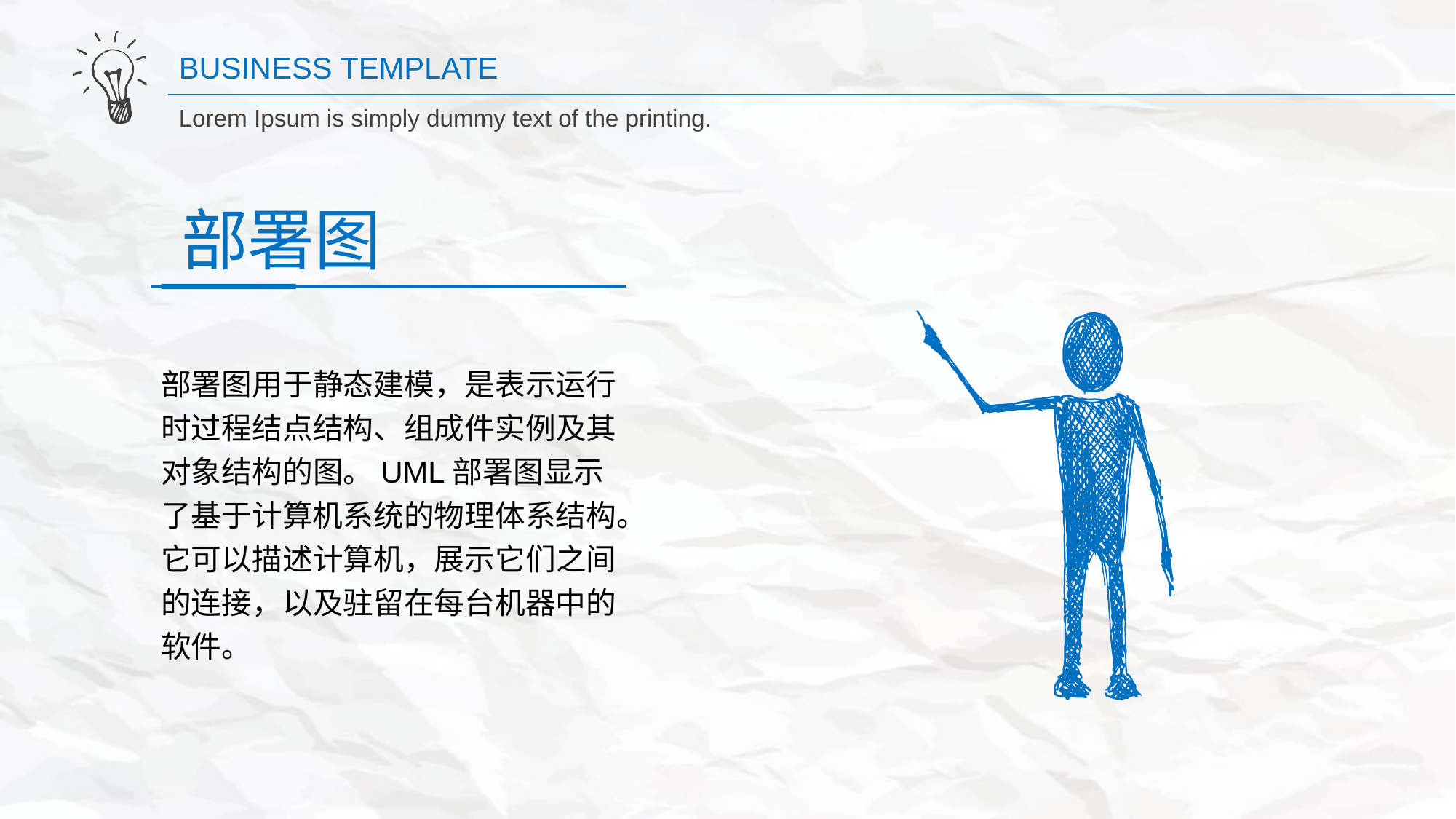

BUSINESS TEMPLATE
Lorem Ipsum is simply dummy text of the printing.
部署图

部署图用于静态建模，是表示运行时过程结点结构、组成件实例及其对象结构的图。UML部署图显示了基于计算机系统的物理体系结构。它可以描述计算机，展示它们之间的连接，以及驻留在每台机器中的软件。